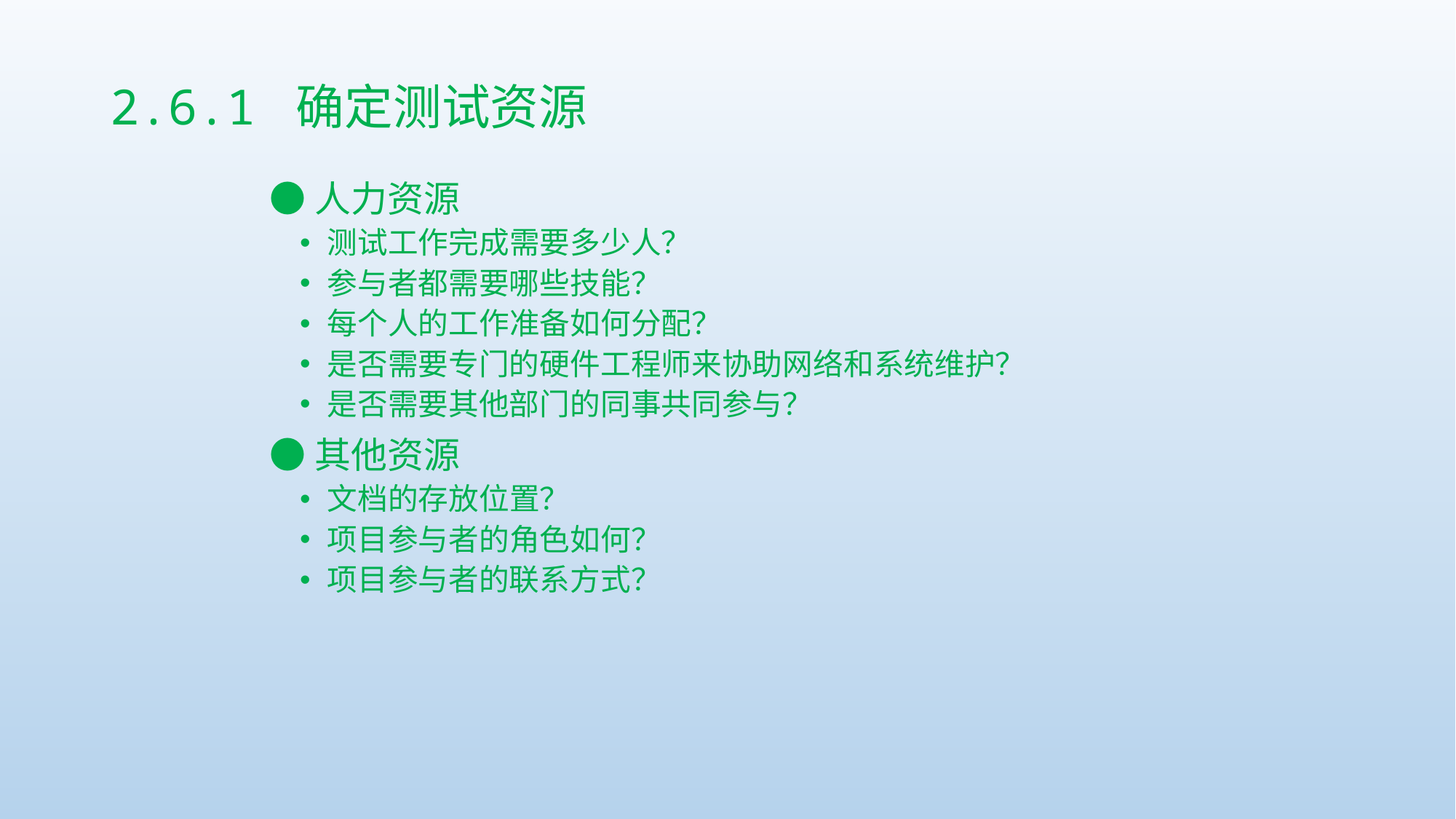

# 2.6.1 确定测试资源
   ●人力资源
测试工作完成需要多少人？
参与者都需要哪些技能？
每个人的工作准备如何分配？
是否需要专门的硬件工程师来协助网络和系统维护？
是否需要其他部门的同事共同参与？
   ●其他资源
文档的存放位置？
项目参与者的角色如何？
项目参与者的联系方式？